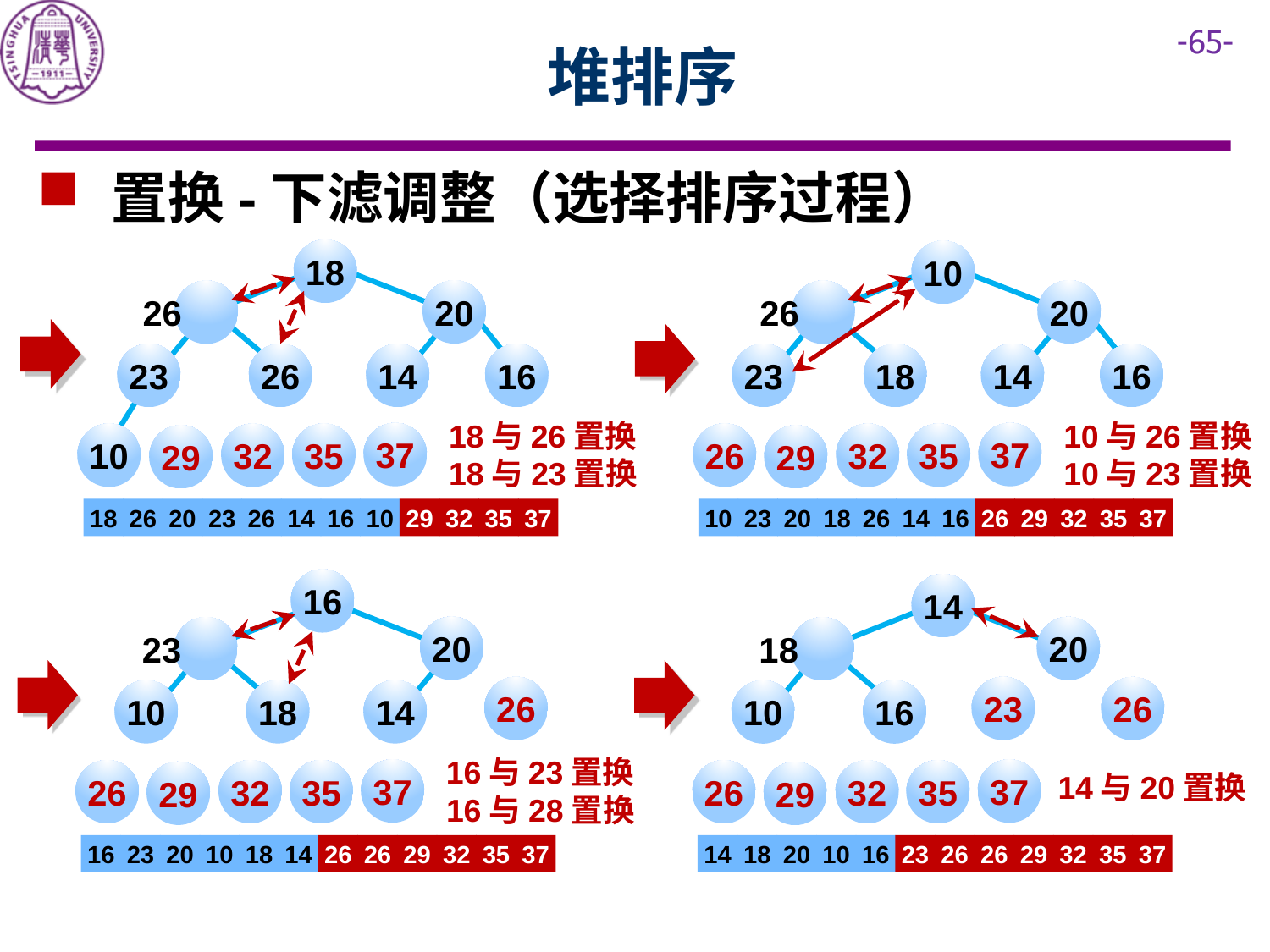

# 堆排序
 置换-下滤调整（选择排序过程）
18
10

20
20
26
26

23
26
14
16
23
18
14
16

18与26置换
10与26置换
37
37
10
35
26
35
32
32
29
29
18与23置换
10与23置换
18
26
20
23
26
14
16
10
29
32
35
37
10
23
20
18
26
14
16
26
29
32
35
37
16
14

20
20
23
18

26
23
26
10
18
14
10
16
16与23置换
37
37
26
35
32
26
35
32
14与20置换
29
29
16与28置换
16
23
20
10
18
14
26
26
29
32
35
37
14
18
20
10
16
23
26
26
29
32
35
37